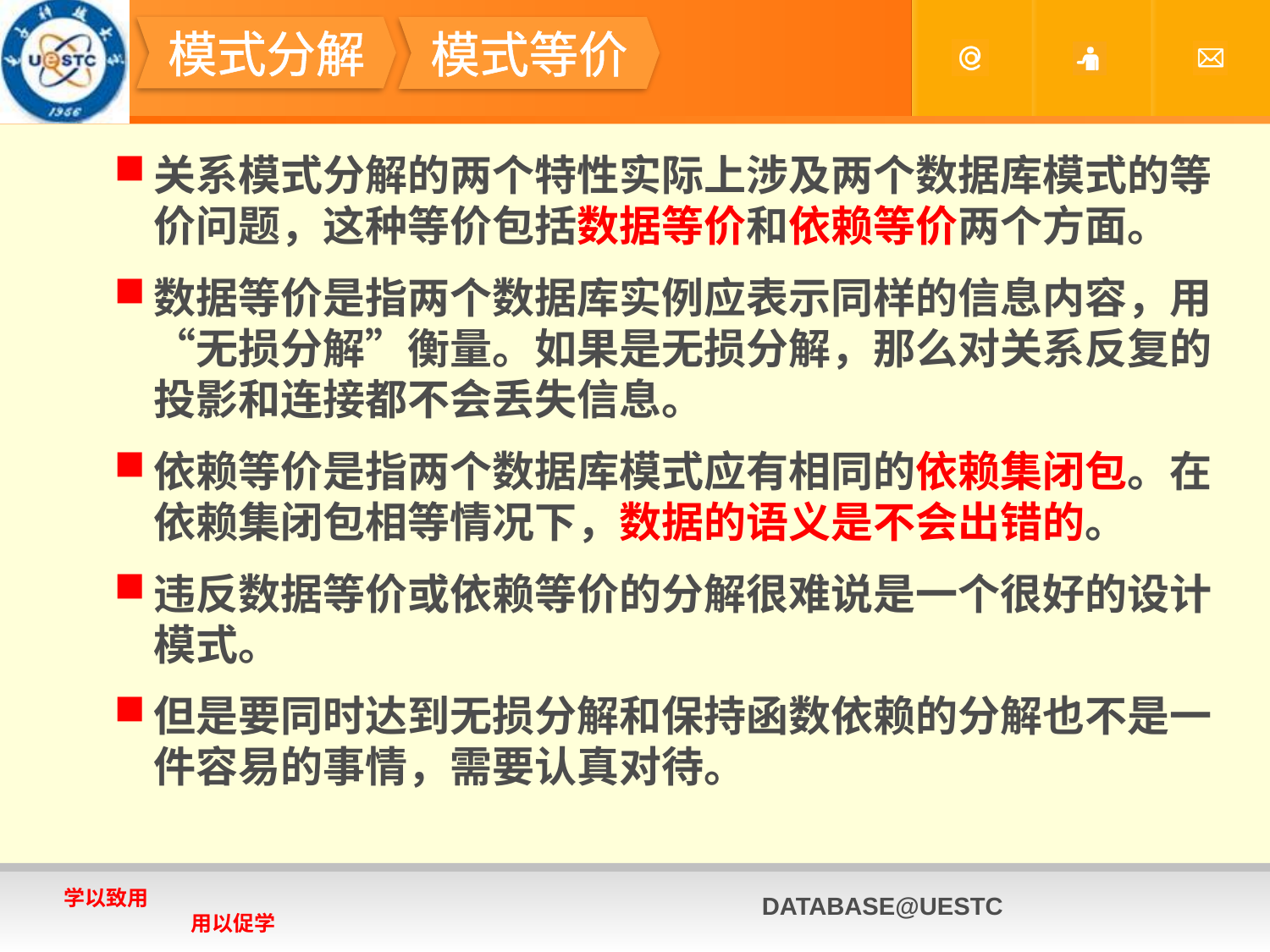

#
模式分解
模式等价
关系模式分解的两个特性实际上涉及两个数据库模式的等价问题，这种等价包括数据等价和依赖等价两个方面。
数据等价是指两个数据库实例应表示同样的信息内容，用“无损分解”衡量。如果是无损分解，那么对关系反复的投影和连接都不会丢失信息。
依赖等价是指两个数据库模式应有相同的依赖集闭包。在依赖集闭包相等情况下，数据的语义是不会出错的。
违反数据等价或依赖等价的分解很难说是一个很好的设计模式。
但是要同时达到无损分解和保持函数依赖的分解也不是一件容易的事情，需要认真对待。